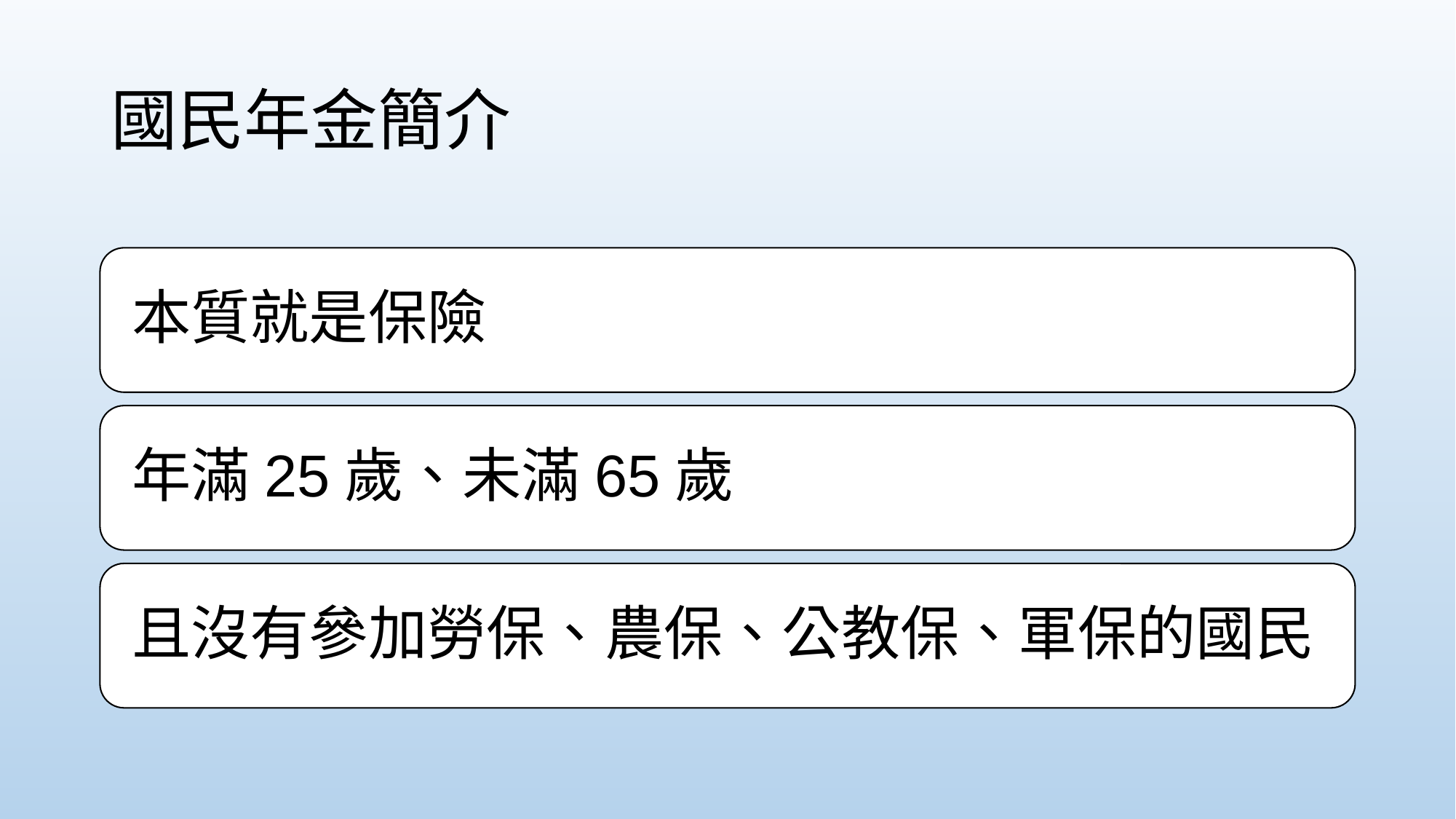

# 國民年金簡介
本質就是保險
年滿25歲、未滿65歲
且沒有參加勞保、農保、公教保、軍保的國民